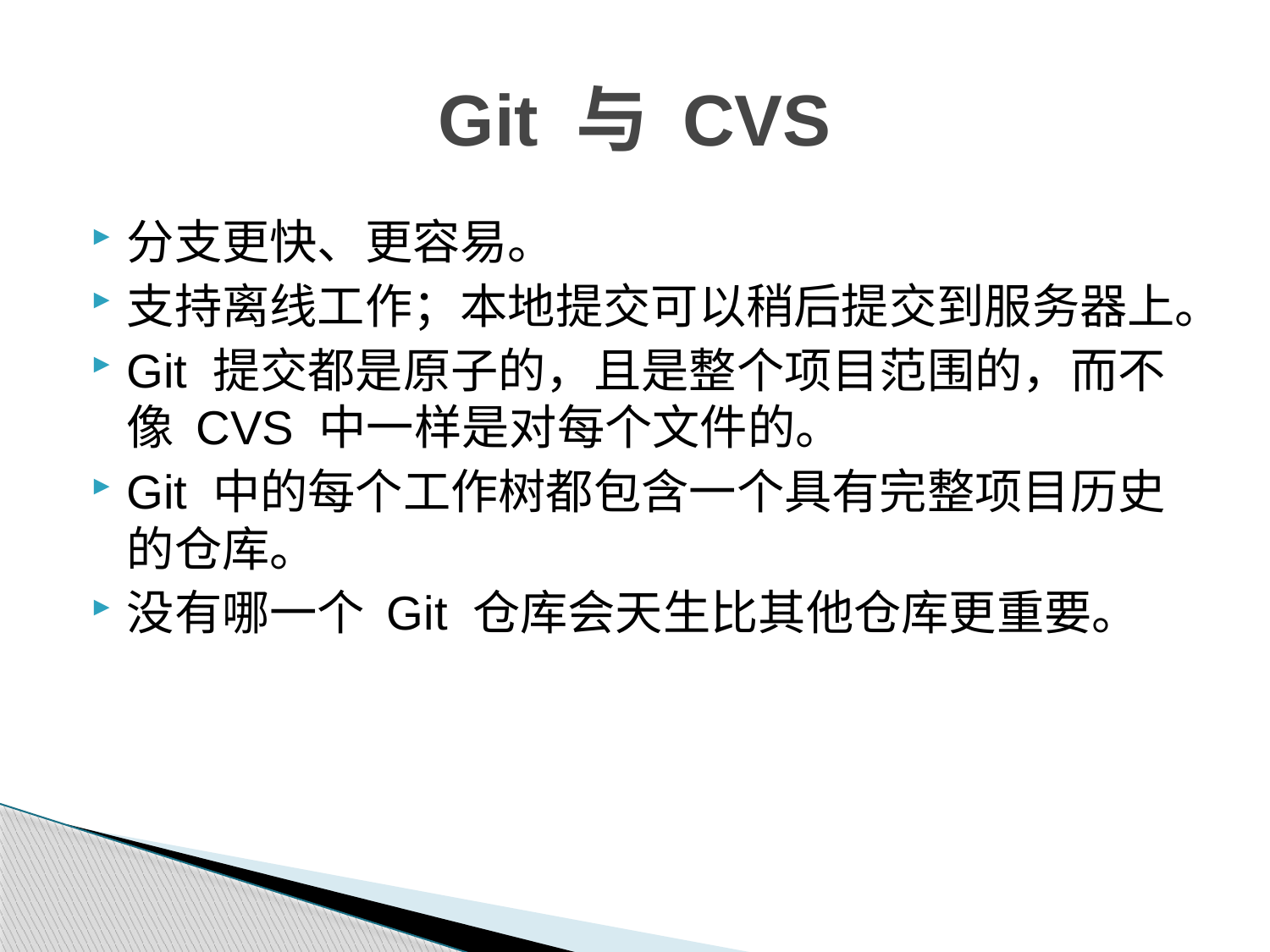

# Git 与 CVS
分支更快、更容易。
支持离线工作；本地提交可以稍后提交到服务器上。
Git 提交都是原子的，且是整个项目范围的，而不像 CVS 中一样是对每个文件的。
Git 中的每个工作树都包含一个具有完整项目历史的仓库。
没有哪一个 Git 仓库会天生比其他仓库更重要。